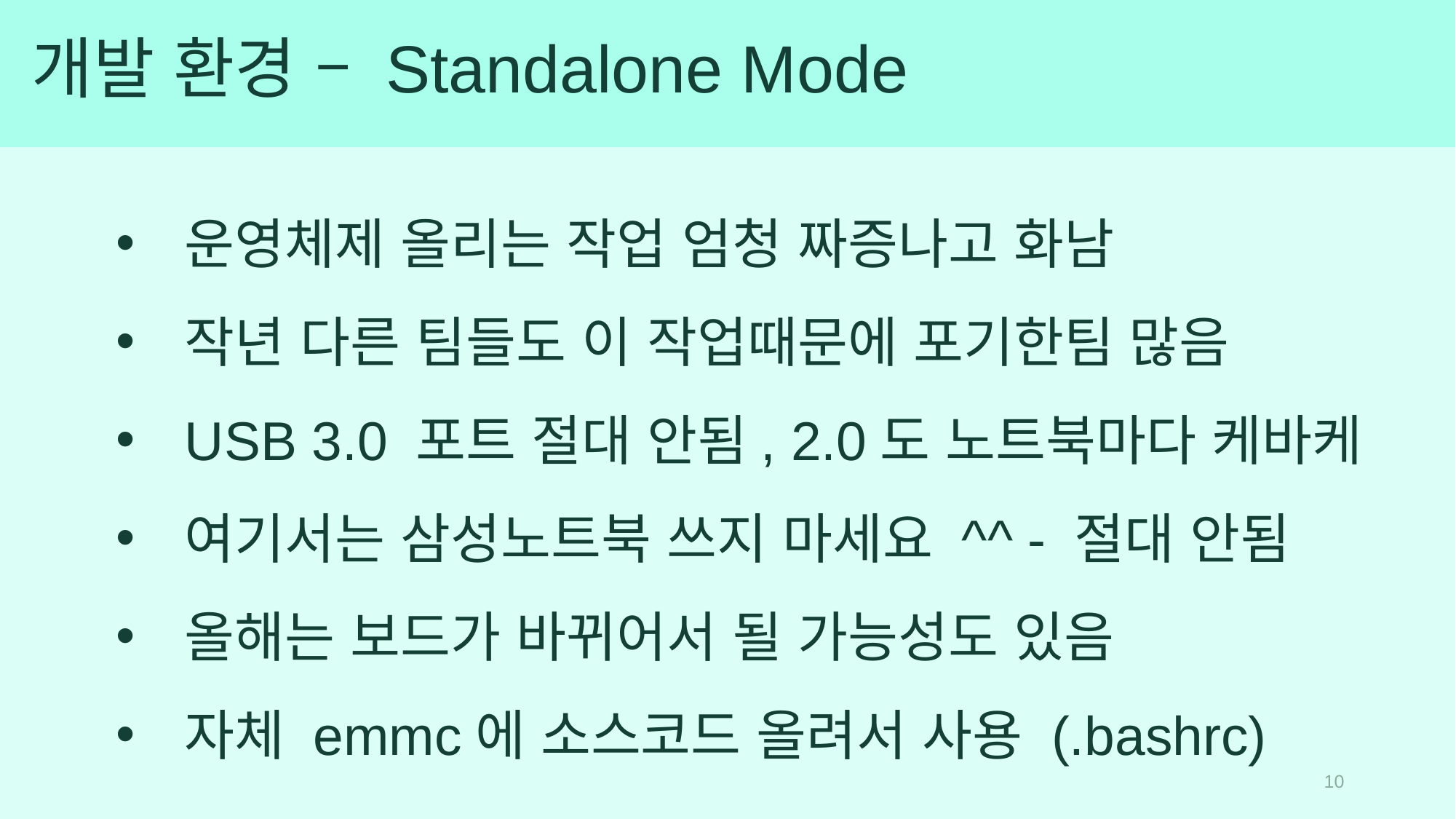

# 개발 환경 – Standalone Mode
운영체제 올리는 작업 엄청 짜증나고 화남
작년 다른 팀들도 이 작업때문에 포기한팀 많음
USB 3.0 포트 절대 안됨, 2.0도 노트북마다 케바케
여기서는 삼성노트북 쓰지 마세요 ^^ - 절대 안됨
올해는 보드가 바뀌어서 될 가능성도 있음
자체 emmc에 소스코드 올려서 사용 (.bashrc)
10